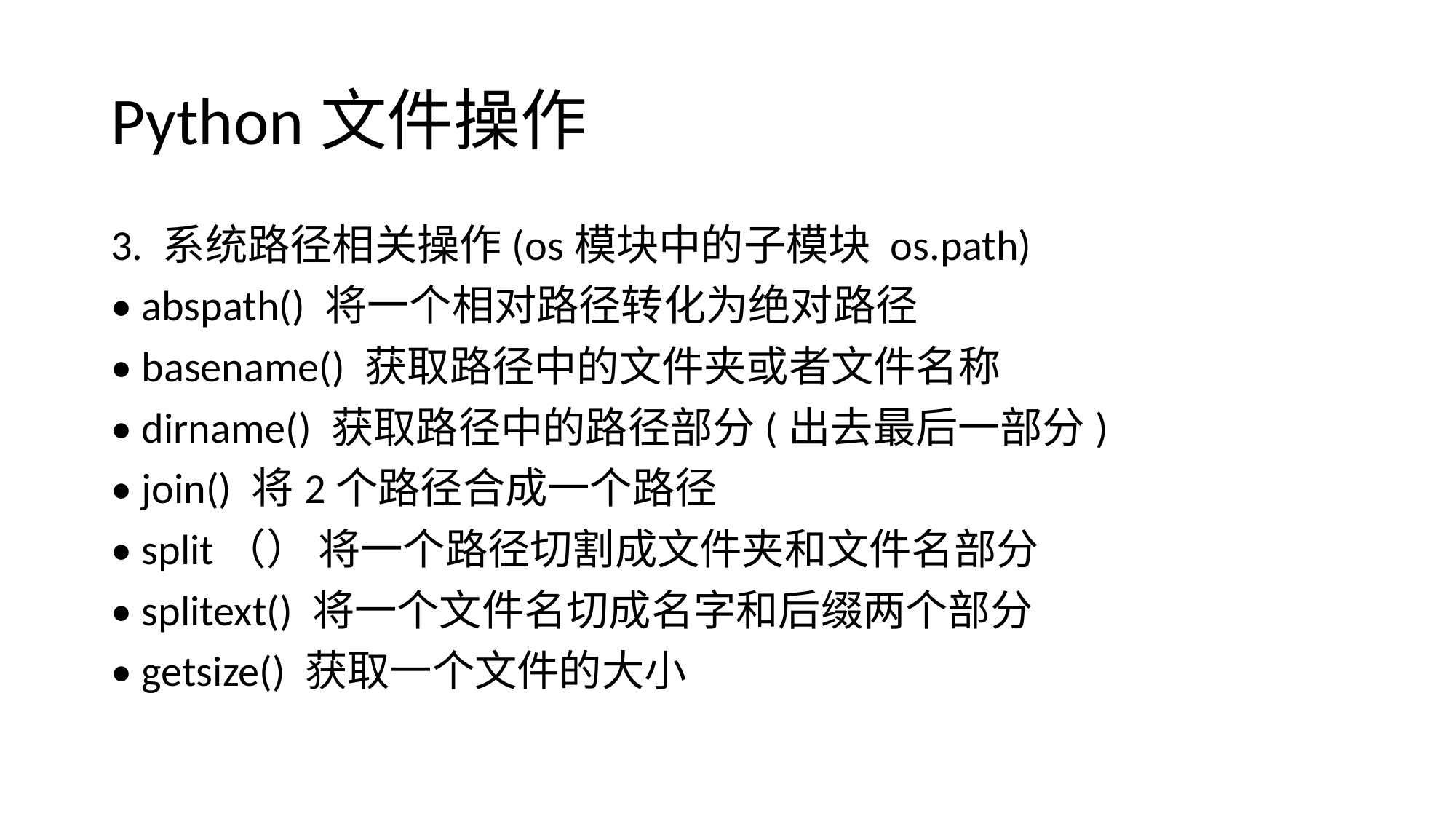

# Python文件操作
3. 系统路径相关操作(os模块中的子模块 os.path)
• abspath() 将一个相对路径转化为绝对路径
• basename() 获取路径中的文件夹或者文件名称
• dirname() 获取路径中的路径部分(出去最后一部分)
• join() 将2个路径合成一个路径
• split（） 将一个路径切割成文件夹和文件名部分
• splitext() 将一个文件名切成名字和后缀两个部分
• getsize() 获取一个文件的大小